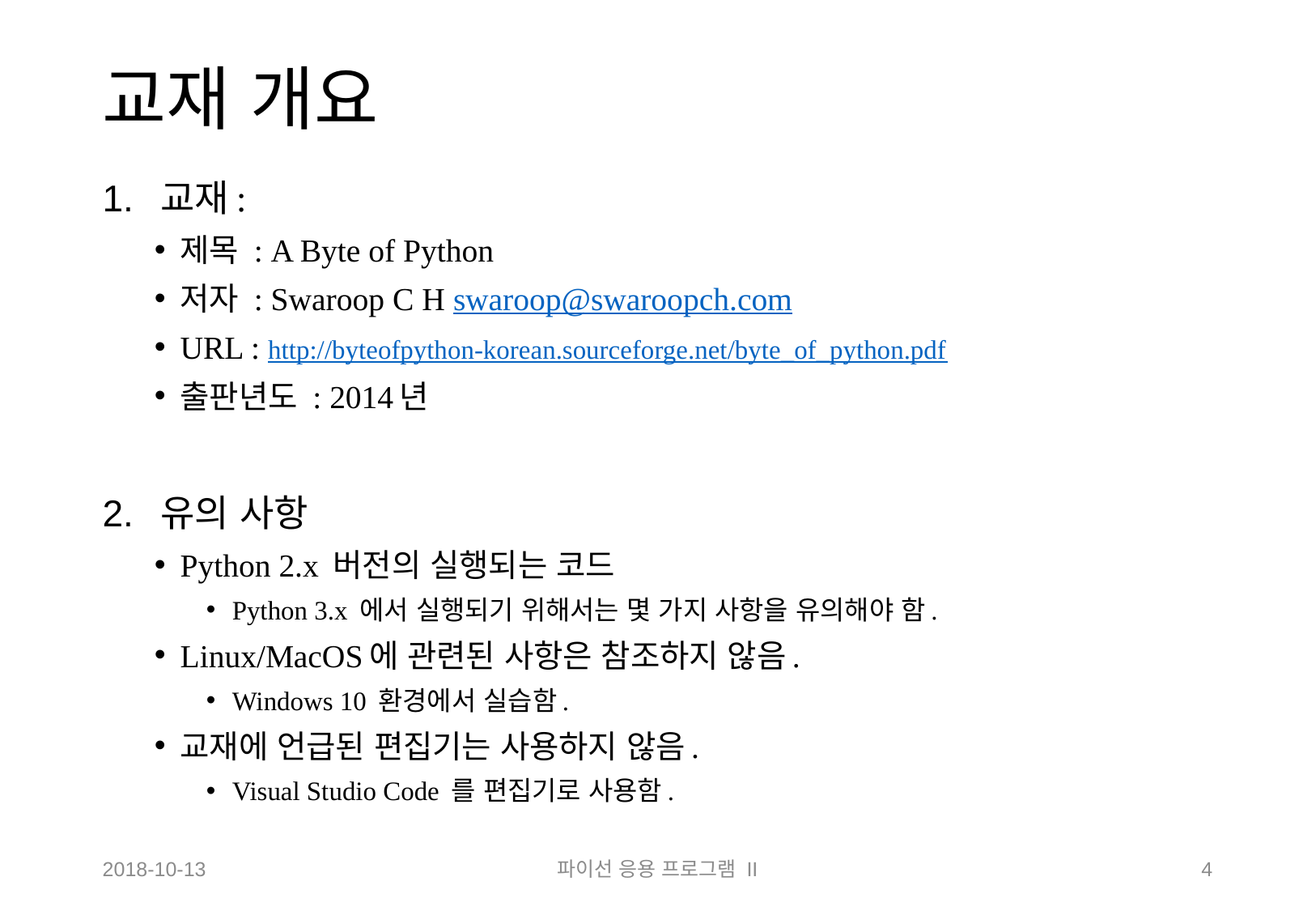

# 교재 개요
교재:
제목 : A Byte of Python
저자 : Swaroop C H swaroop@swaroopch.com
URL : http://byteofpython-korean.sourceforge.net/byte_of_python.pdf
출판년도 : 2014년

유의 사항
Python 2.x 버전의 실행되는 코드
Python 3.x 에서 실행되기 위해서는 몇 가지 사항을 유의해야 함.
Linux/MacOS에 관련된 사항은 참조하지 않음.
Windows 10 환경에서 실습함.
교재에 언급된 편집기는 사용하지 않음.
Visual Studio Code 를 편집기로 사용함.
2018-10-13
파이선 응용 프로그램 II
4